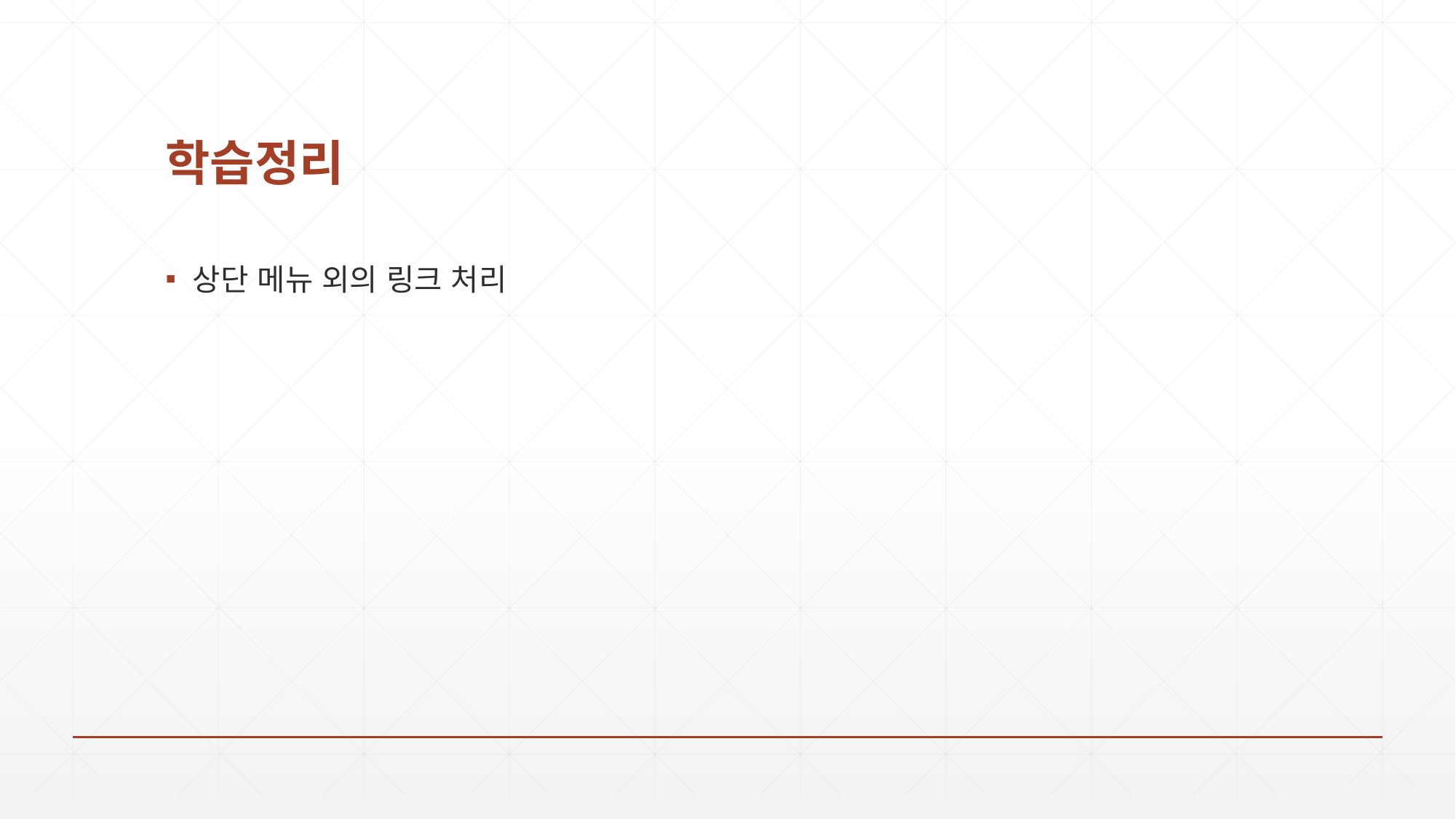

# 학습정리
상단 메뉴 외의 링크 처리